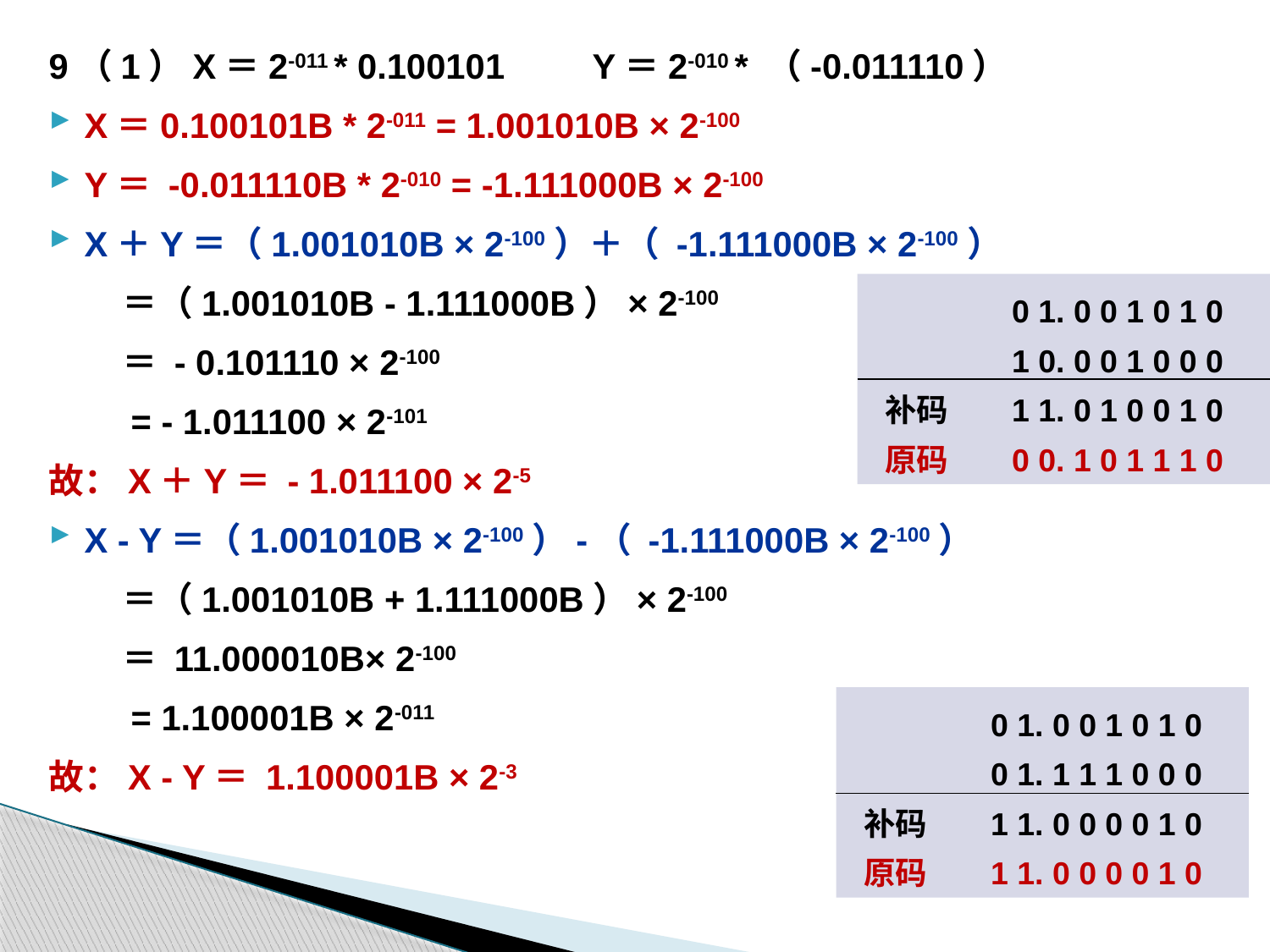

9（1）X＝2-011 * 0.100101	Y＝2-010 * （-0.011110）
X＝0.100101B * 2-011 = 1.001010B × 2-100
Y＝ -0.011110B * 2-010 = -1.111000B × 2-100
X＋Y＝（1.001010B × 2-100）＋（ -1.111000B × 2-100）
          ＝（1.001010B - 1.111000B）× 2-100
          ＝ - 0.101110 × 2-100
          = - 1.011100 × 2-101
故：X＋Y＝ - 1.011100 × 2-5
X - Y＝（1.001010B × 2-100）-（ -1.111000B × 2-100）
          ＝（1.001010B + 1.111000B）× 2-100
          ＝ 11.000010B× 2-100
          = 1.100001B × 2-011
故：X - Y＝ 1.100001B × 2-3
	0 1. 0 0 1 0 1 0
	1 0. 0 0 1 0 0 0
补码	1 1. 0 1 0 0 1 0
原码	0 0. 1 0 1 1 1 0
	0 1. 0 0 1 0 1 0
	0 1. 1 1 1 0 0 0
补码	1 1. 0 0 0 0 1 0
原码	1 1. 0 0 0 0 1 0